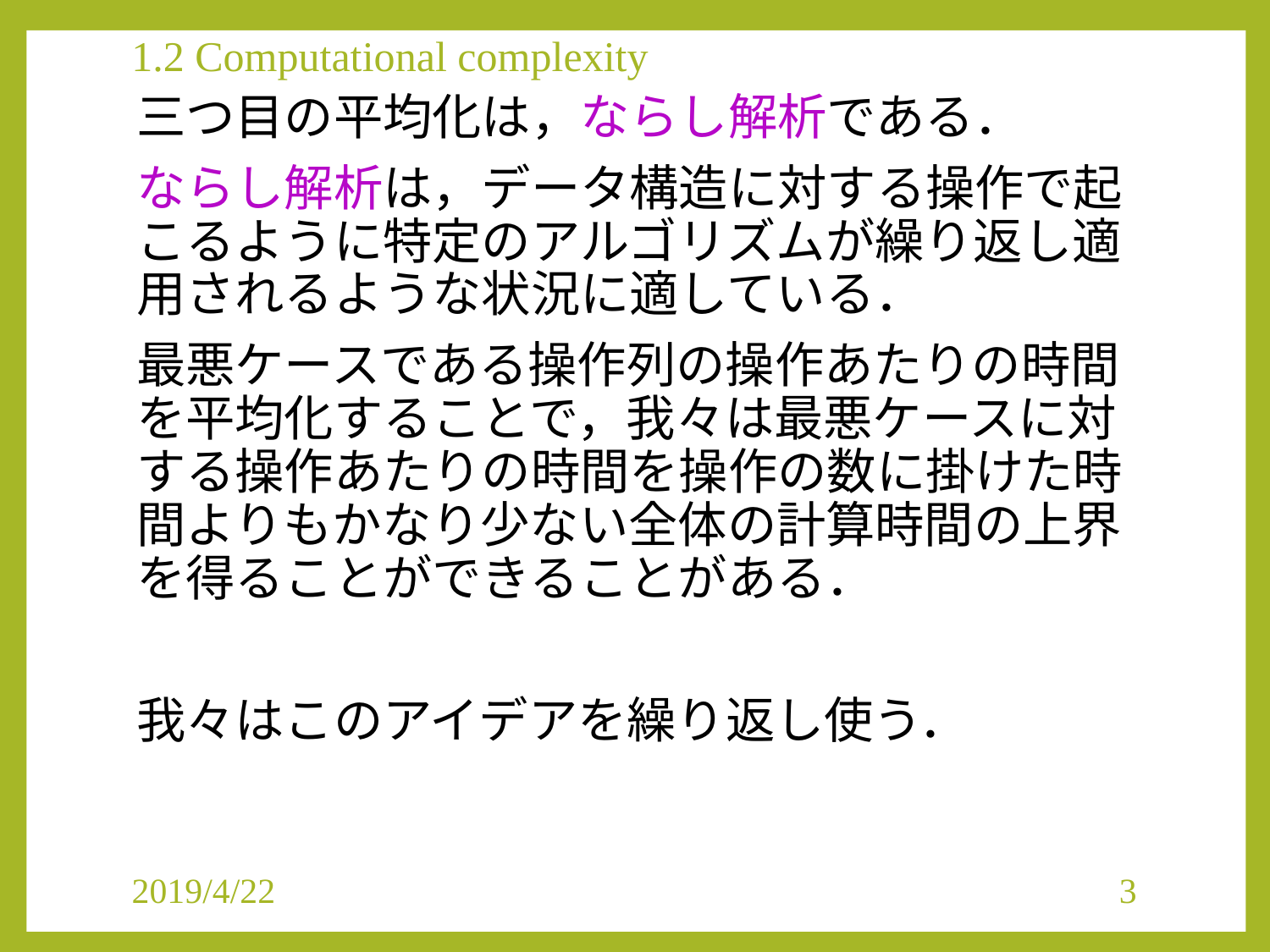

# 1.2 Computational complexity
三つ目の平均化は，ならし解析である．
ならし解析は，データ構造に対する操作で起こるように特定のアルゴリズムが繰り返し適用されるような状況に適している．
最悪ケースである操作列の操作あたりの時間を平均化することで，我々は最悪ケースに対する操作あたりの時間を操作の数に掛けた時間よりもかなり少ない全体の計算時間の上界を得ることができることがある．

我々はこのアイデアを繰り返し使う．
2019/4/22
3